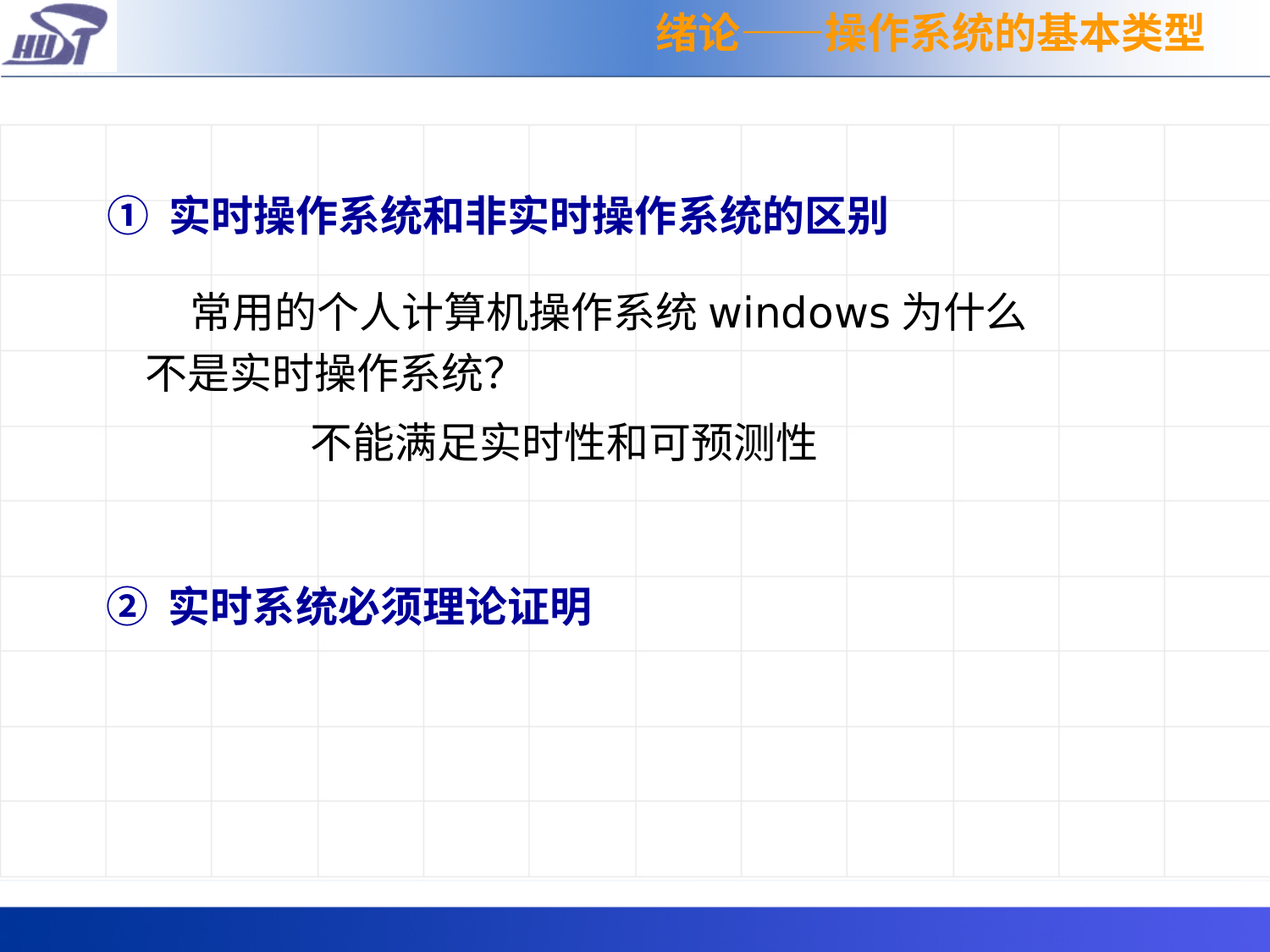

绪论——操作系统的基本类型
① 实时操作系统和非实时操作系统的区别
# 常用的个人计算机操作系统windows为什么不是实时操作系统？
		   不能满足实时性和可预测性
② 实时系统必须理论证明